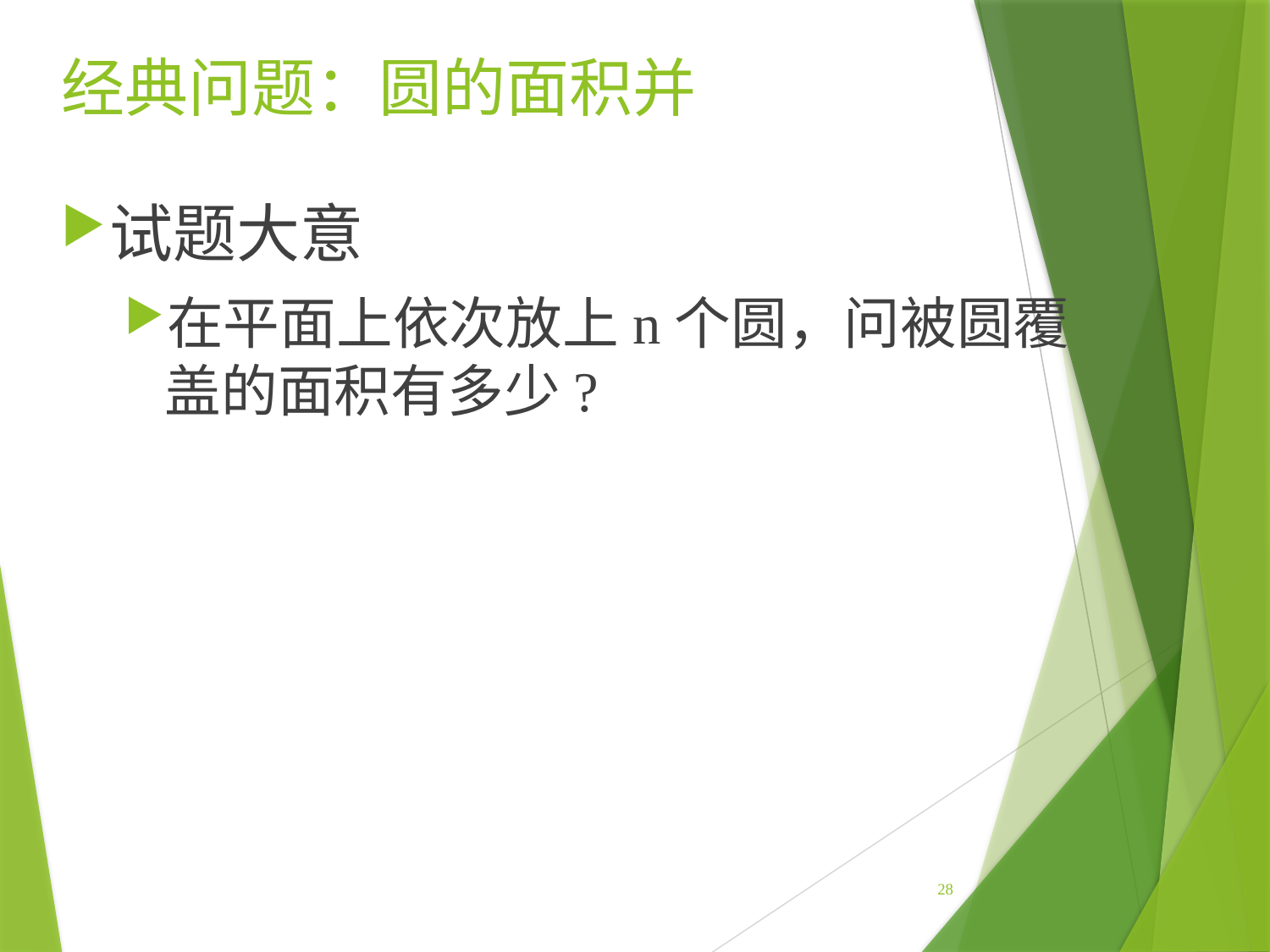

# 经典问题：圆的面积并
试题大意
在平面上依次放上n个圆，问被圆覆盖的面积有多少?

28